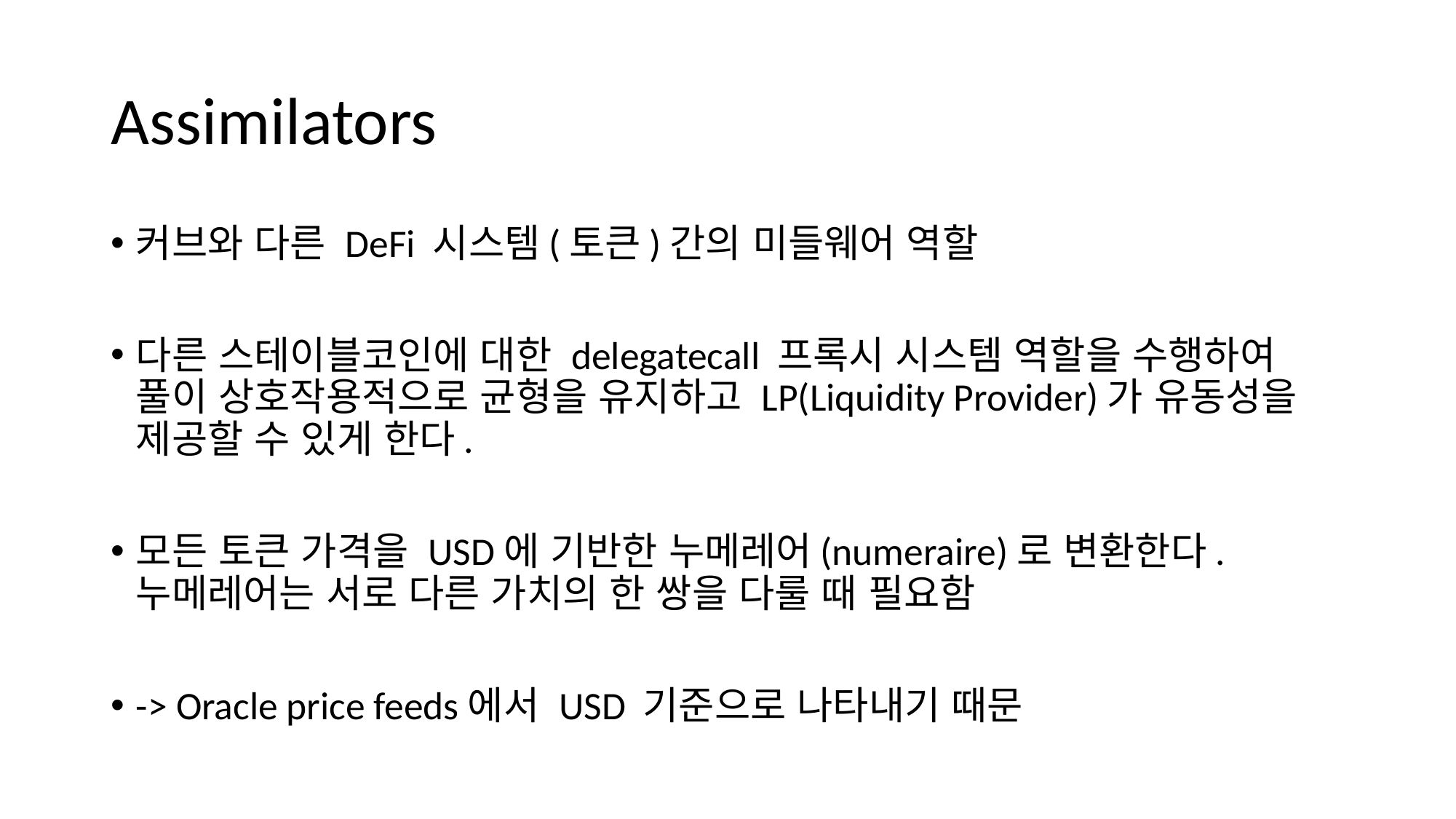

# Assimilators
커브와 다른 DeFi 시스템(토큰)간의 미들웨어 역할

다른 스테이블코인에 대한 delegatecall 프록시 시스템 역할을 수행하여 풀이 상호작용적으로 균형을 유지하고 LP(Liquidity Provider)가 유동성을 제공할 수 있게 한다.

모든 토큰 가격을 USD에 기반한 누메레어(numeraire)로 변환한다.
누메레어는 서로 다른 가치의 한 쌍을 다룰 때 필요함

-> Oracle price feeds에서 USD 기준으로 나타내기 때문